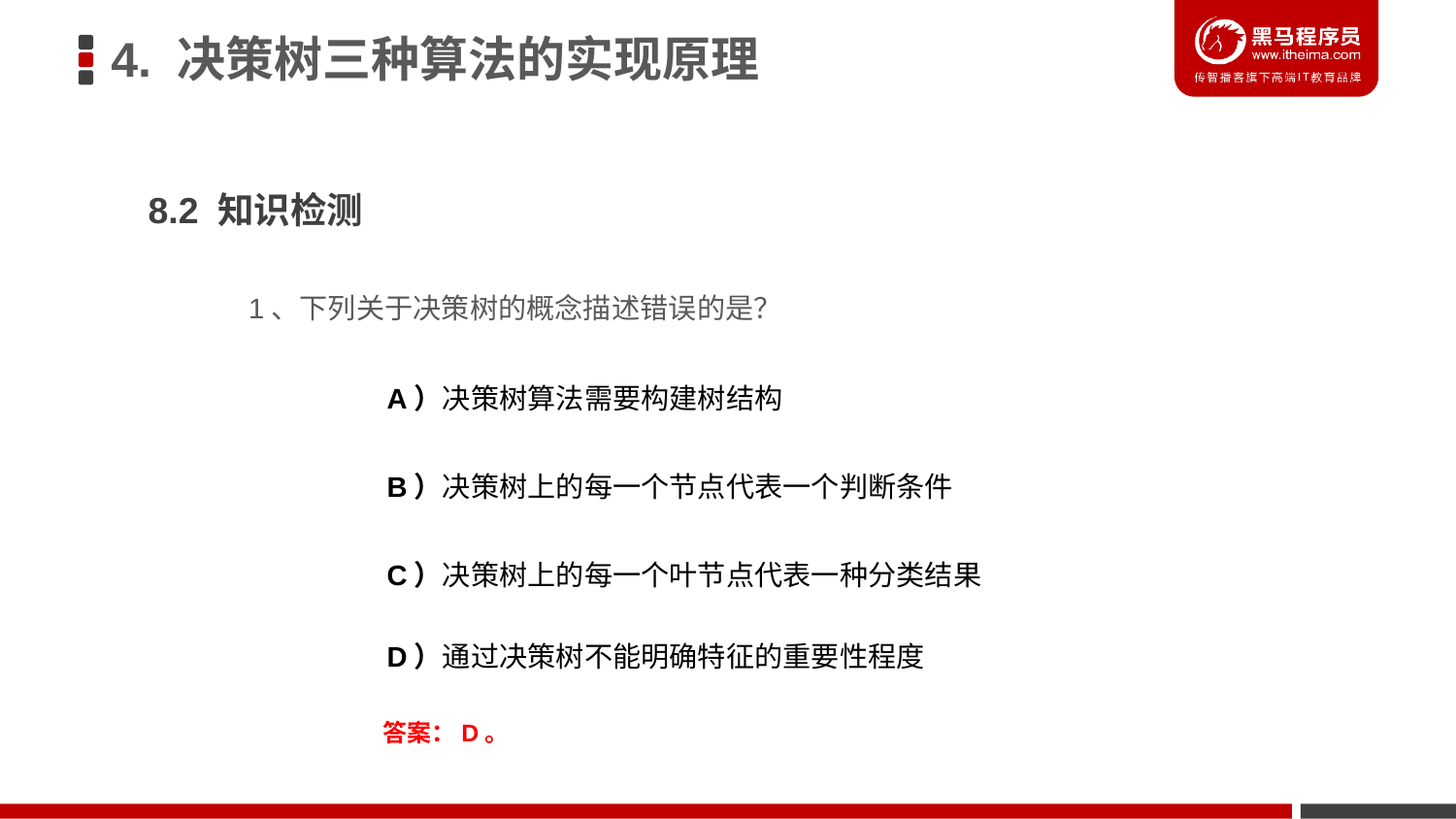

4. 决策树三种算法的实现原理
8.2 知识检测
1、下列关于决策树的概念描述错误的是？
A）决策树算法需要构建树结构

B）决策树上的每一个节点代表一个判断条件

C）决策树上的每一个叶节点代表一种分类结果

D）通过决策树不能明确特征的重要性程度
答案：D。